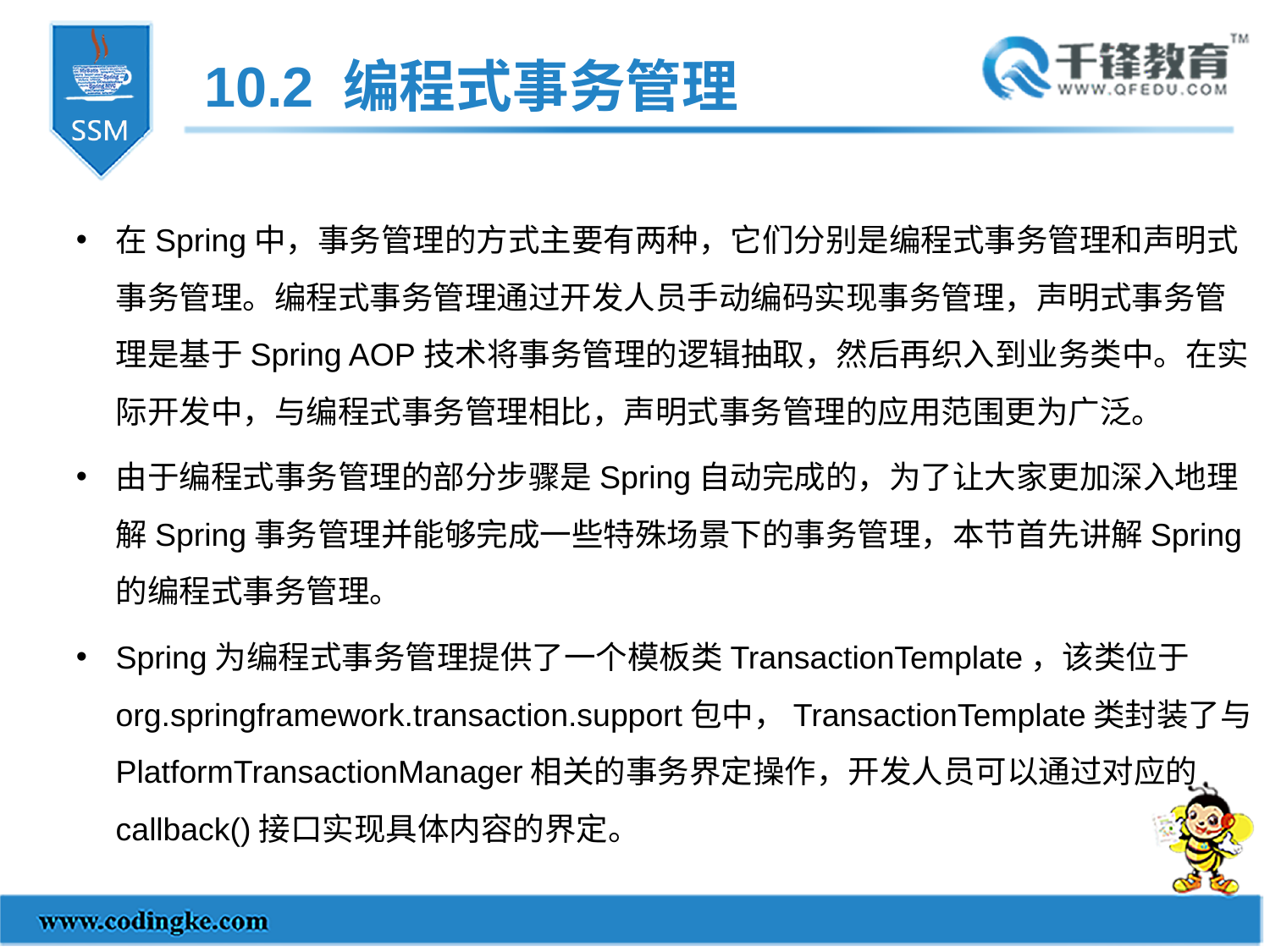

10.2 编程式事务管理
在Spring中，事务管理的方式主要有两种，它们分别是编程式事务管理和声明式事务管理。编程式事务管理通过开发人员手动编码实现事务管理，声明式事务管理是基于Spring AOP技术将事务管理的逻辑抽取，然后再织入到业务类中。在实际开发中，与编程式事务管理相比，声明式事务管理的应用范围更为广泛。
由于编程式事务管理的部分步骤是Spring自动完成的，为了让大家更加深入地理解Spring事务管理并能够完成一些特殊场景下的事务管理，本节首先讲解Spring的编程式事务管理。
Spring为编程式事务管理提供了一个模板类TransactionTemplate，该类位于org.springframework.transaction.support包中，TransactionTemplate类封装了与PlatformTransactionManager相关的事务界定操作，开发人员可以通过对应的callback()接口实现具体内容的界定。